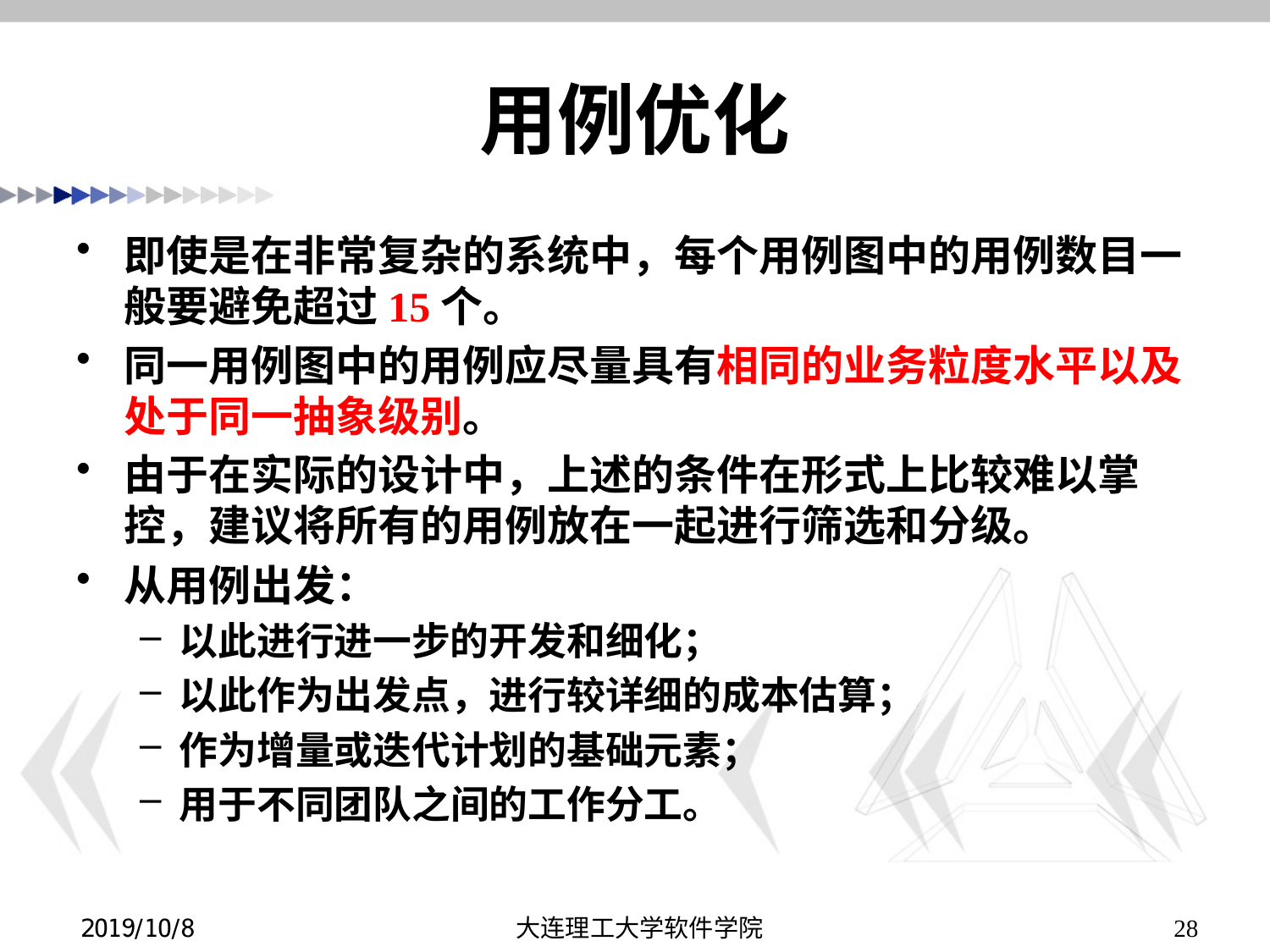

# 用例优化
即使是在非常复杂的系统中，每个用例图中的用例数目一般要避免超过15个。
同一用例图中的用例应尽量具有相同的业务粒度水平以及处于同一抽象级别。
由于在实际的设计中，上述的条件在形式上比较难以掌控，建议将所有的用例放在一起进行筛选和分级。
从用例出发：
以此进行进一步的开发和细化；
以此作为出发点，进行较详细的成本估算；
作为增量或迭代计划的基础元素；
用于不同团队之间的工作分工。

2019/10/8
大连理工大学软件学院
28